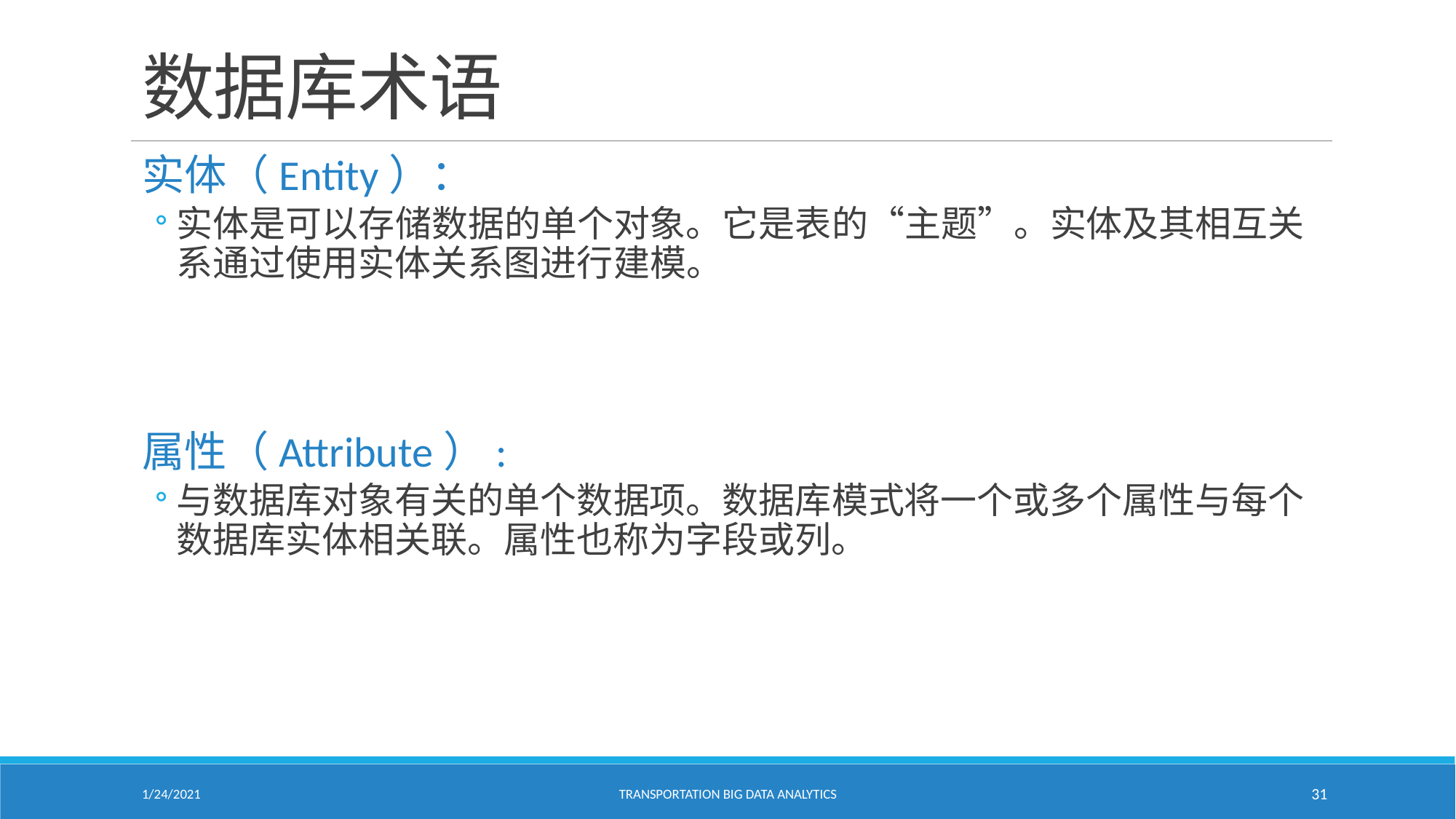

# 数据库术语
实体（Entity）：
实体是可以存储数据的单个对象。它是表的“主题”。实体及其相互关系通过使用实体关系图进行建模。

属性（Attribute）:
与数据库对象有关的单个数据项。数据库模式将一个或多个属性与每个数据库实体相关联。属性也称为字段或列。
1/24/2021
Transportation Big Data Analytics
31